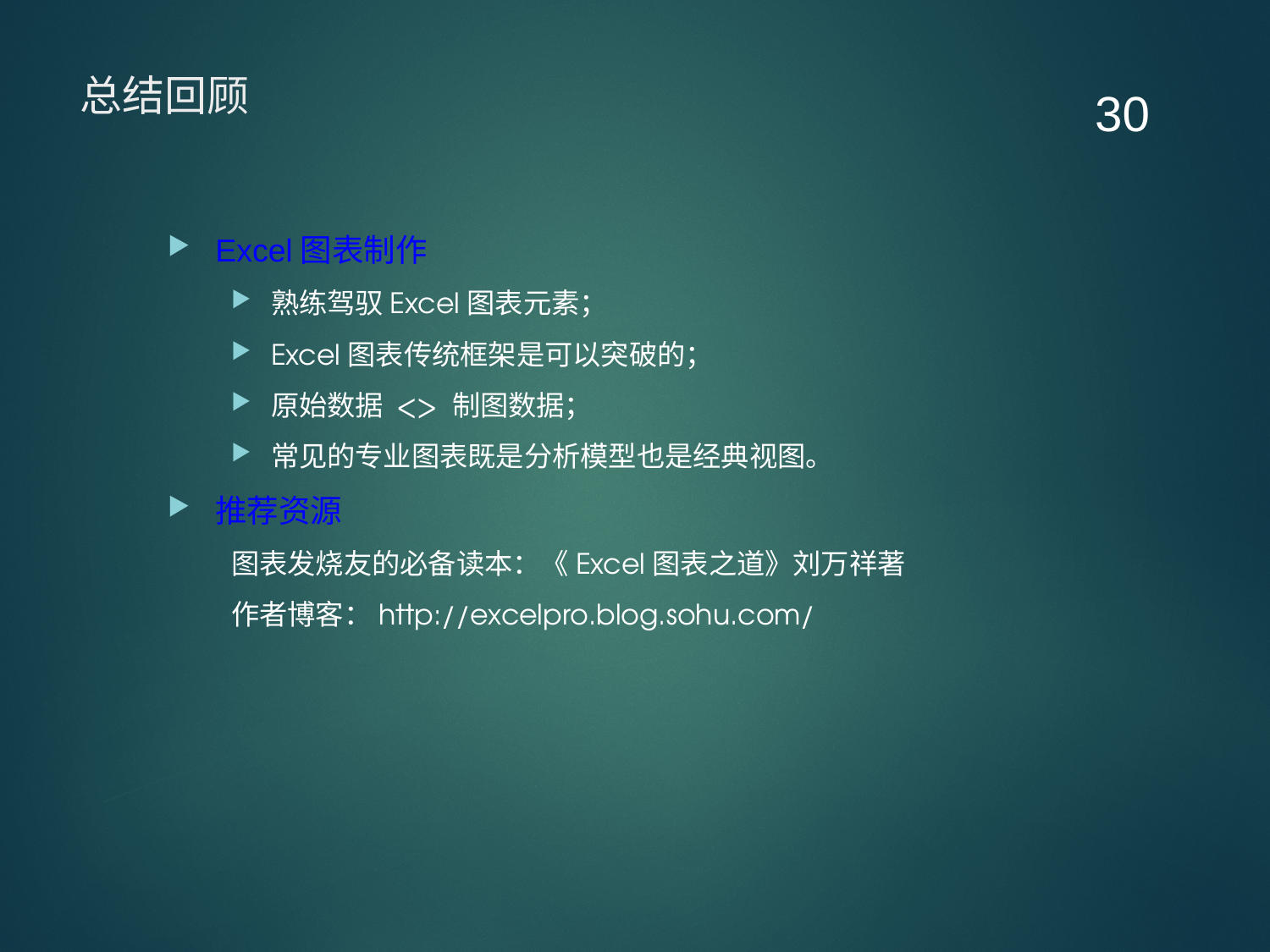

30
# 总结回顾
Excel图表制作
熟练驾驭Excel图表元素；
Excel图表传统框架是可以突破的；
原始数据 <> 制图数据；
常见的专业图表既是分析模型也是经典视图。
推荐资源
图表发烧友的必备读本：《Excel图表之道》刘万祥著
作者博客：http://excelpro.blog.sohu.com/